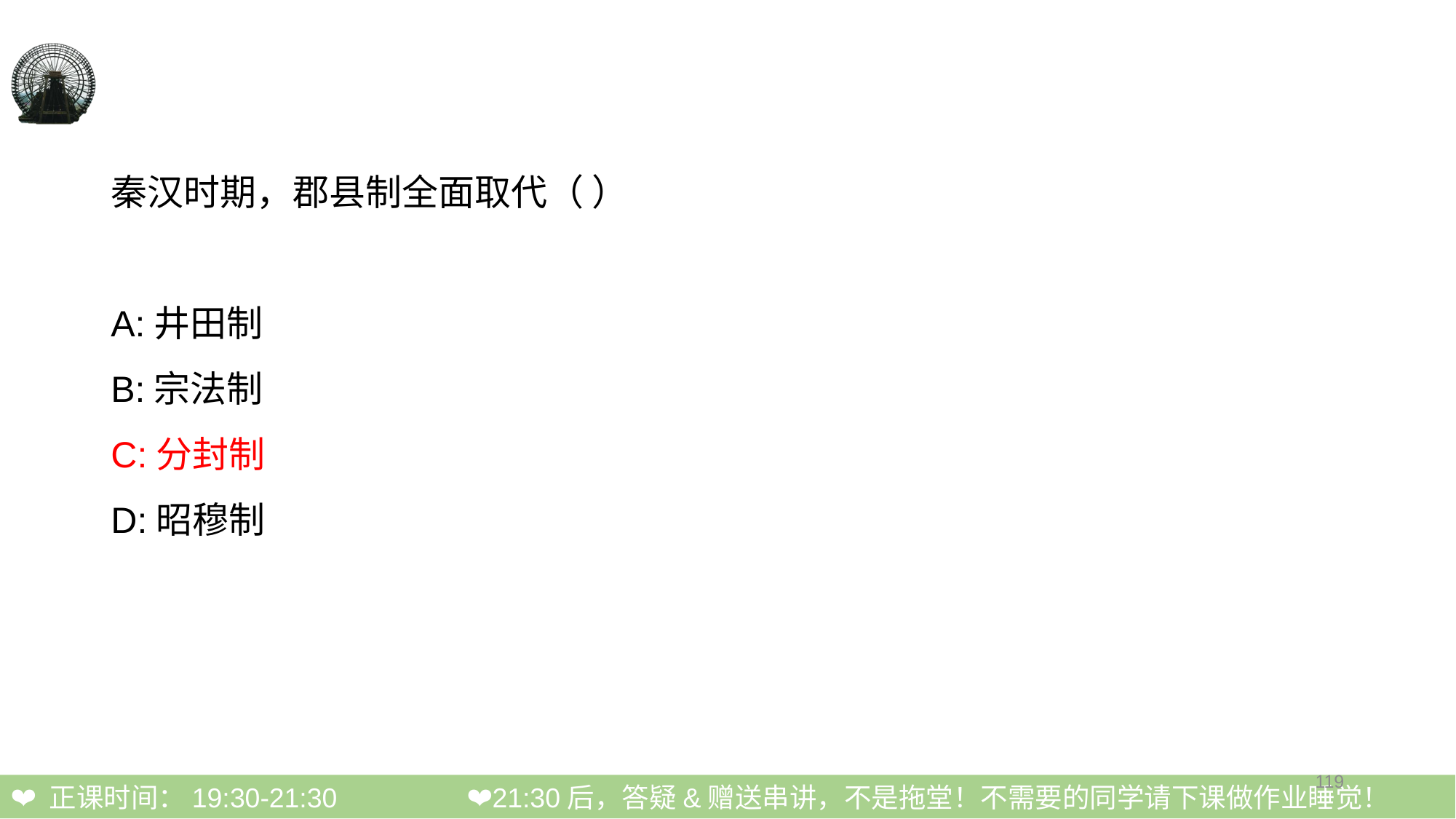

#
秦汉时期，郡县制全面取代（ ）

A:井田制
B:宗法制
C:分封制
D:昭穆制

119